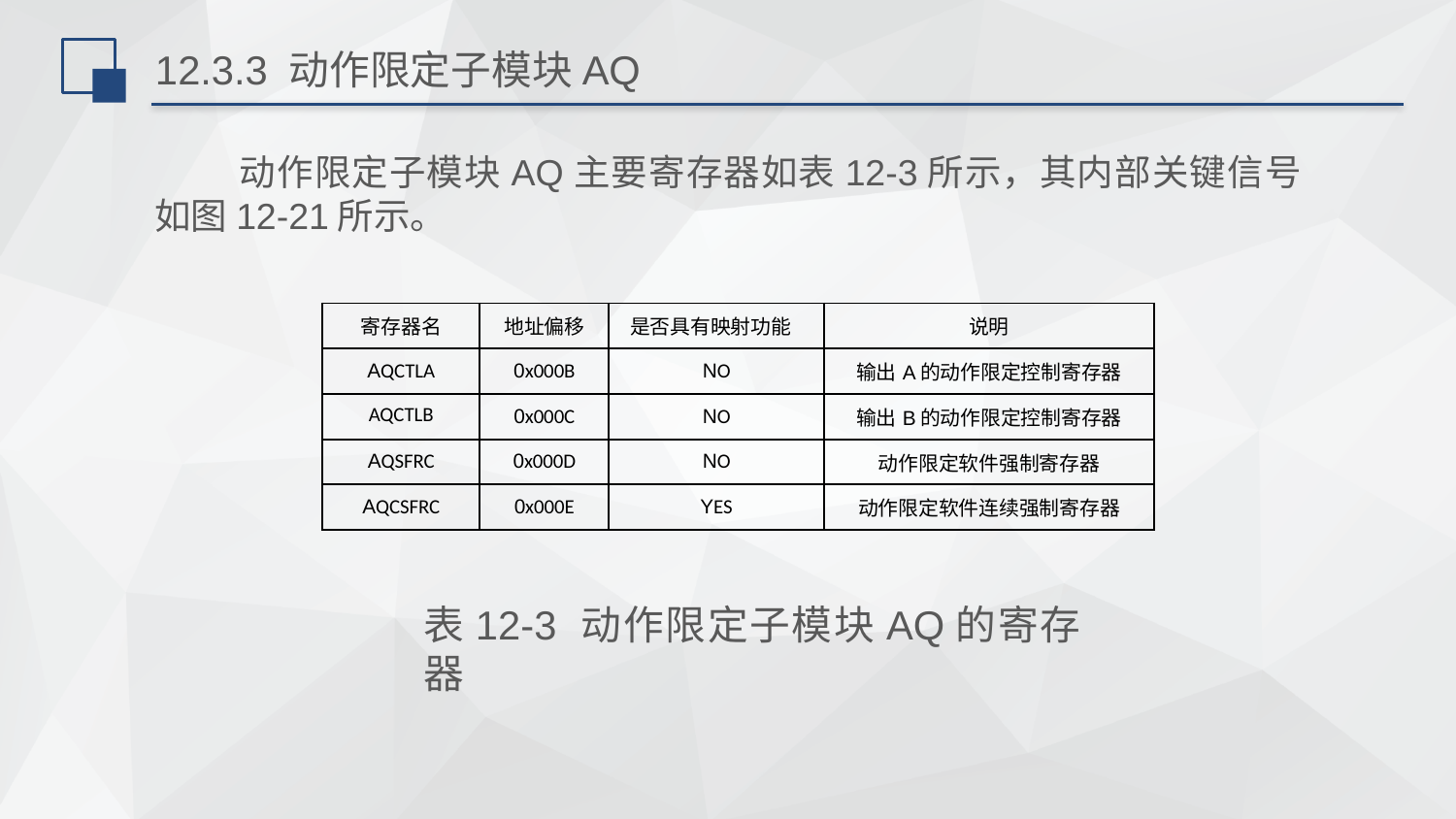

# 12.3.3 动作限定子模块AQ
动作限定子模块AQ主要寄存器如表12-3所示，其内部关键信号如图12-21所示。
| 寄存器名 | 地址偏移 | 是否具有映射功能 | 说明 |
| --- | --- | --- | --- |
| AQCTLA | 0x000B | NO | 输出A的动作限定控制寄存器 |
| AQCTLB | 0x000C | NO | 输出B的动作限定控制寄存器 |
| AQSFRC | 0x000D | NO | 动作限定软件强制寄存器 |
| AQCSFRC | 0x000E | YES | 动作限定软件连续强制寄存器 |
表12-3 动作限定子模块AQ的寄存器